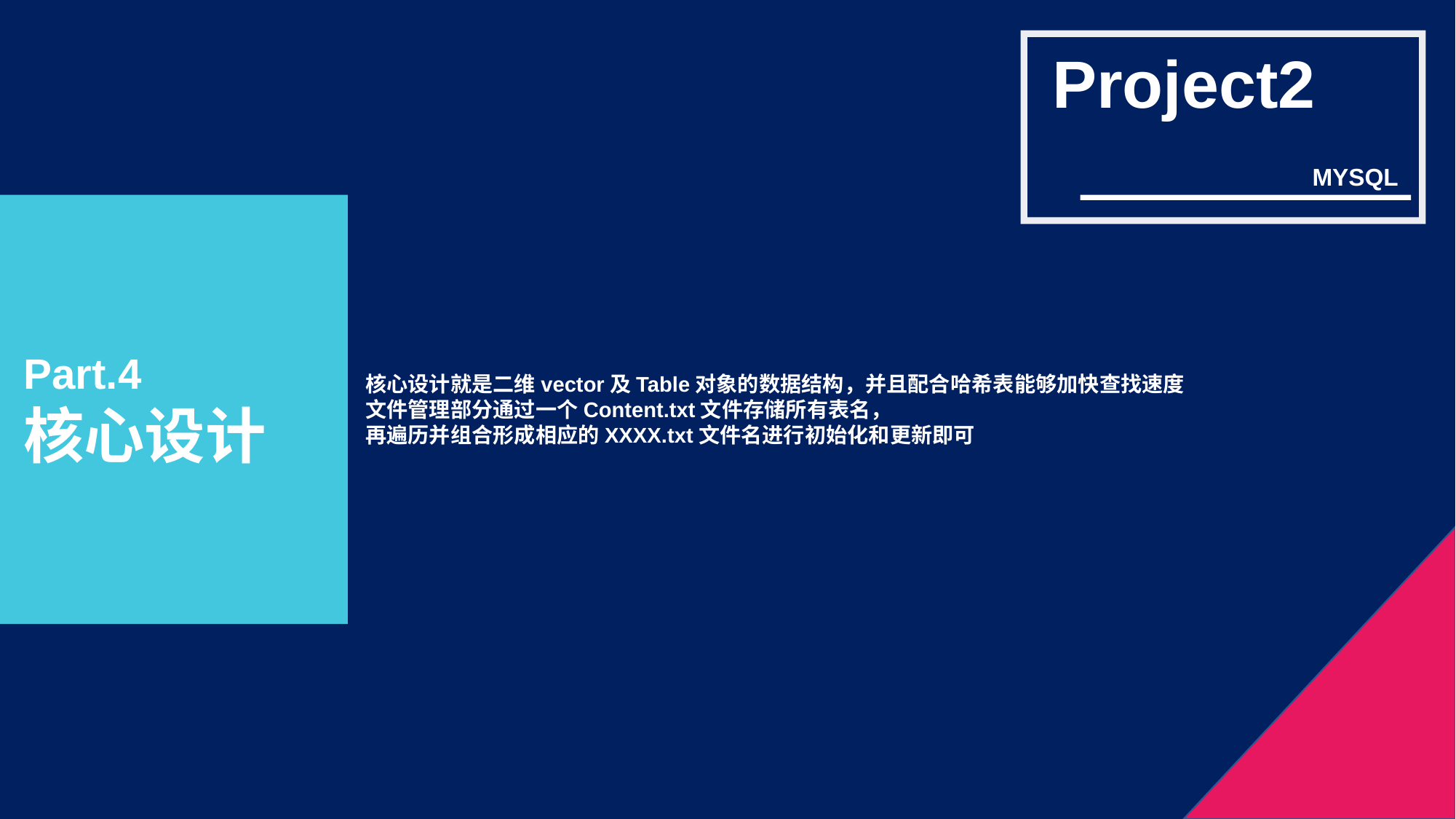

Project2
MYSQL

Part.4
核心设计
核心设计就是二维vector及Table对象的数据结构，并且配合哈希表能够加快查找速度
文件管理部分通过一个Content.txt文件存储所有表名，
再遍历并组合形成相应的XXXX.txt文件名进行初始化和更新即可